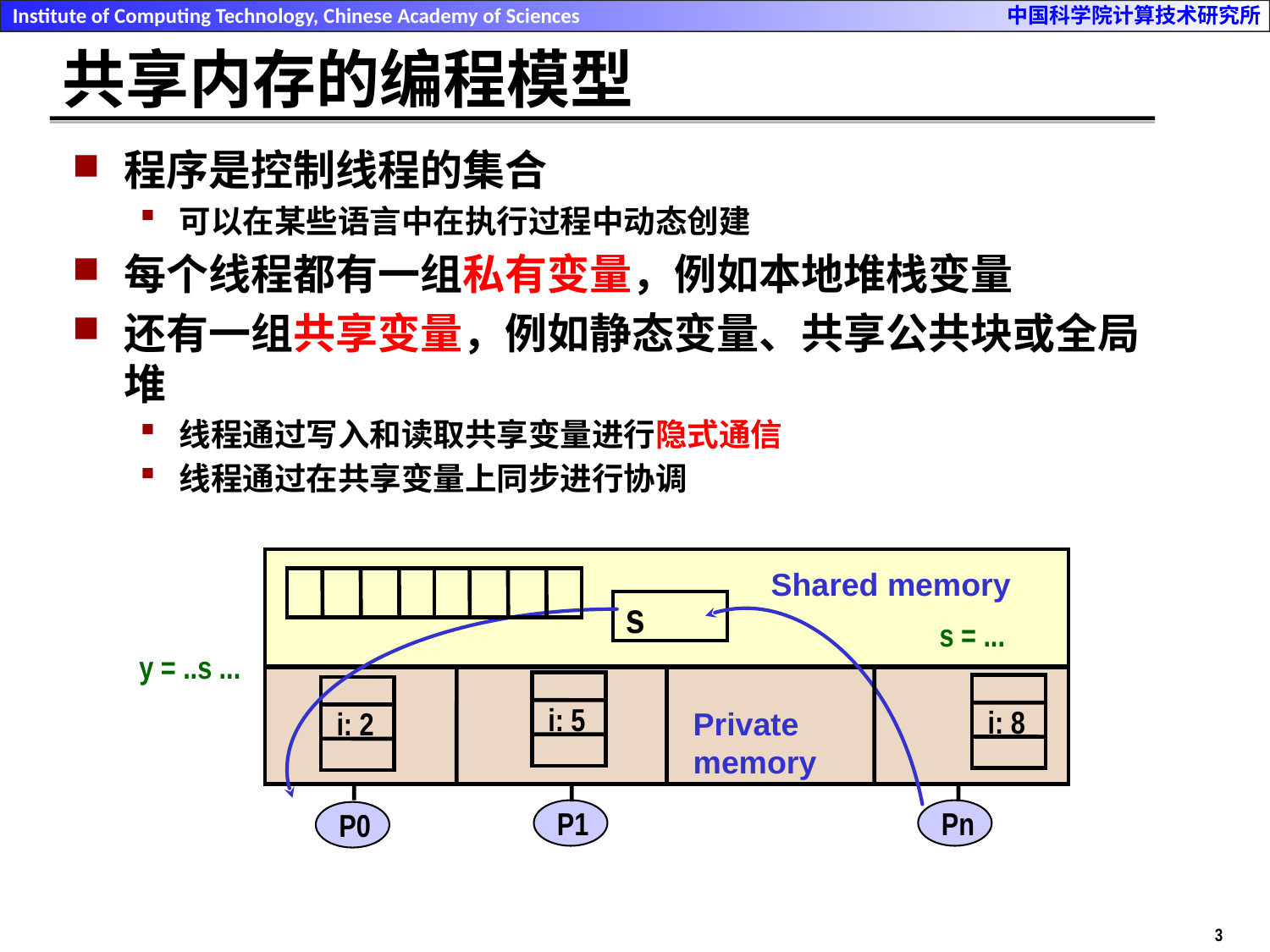

# 共享内存的编程模型
程序是控制线程的集合
可以在某些语言中在执行过程中动态创建
每个线程都有一组私有变量，例如本地堆栈变量
还有一组共享变量，例如静态变量、共享公共块或全局堆
线程通过写入和读取共享变量进行隐式通信
线程通过在共享变量上同步进行协调

Shared memory

s

s = ...

y = ..s ...

i: 5

i: 8

i: 2

Private memory

P1
Pn
P0